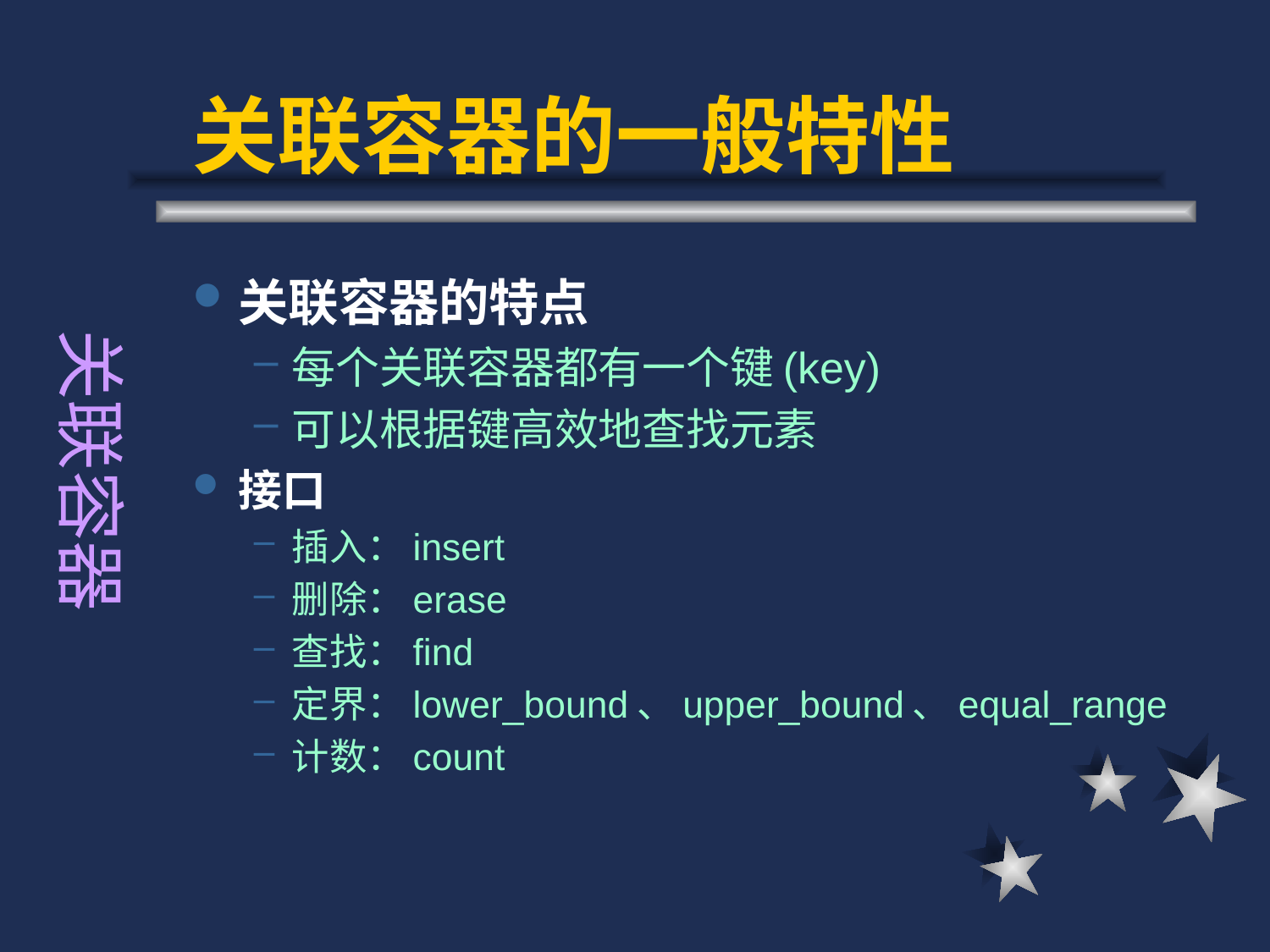

# 关联容器的一般特性
关联容器
关联容器的特点
每个关联容器都有一个键(key)
可以根据键高效地查找元素
接口
插入：insert
删除：erase
查找：find
定界：lower_bound、upper_bound、equal_range
计数：count

30